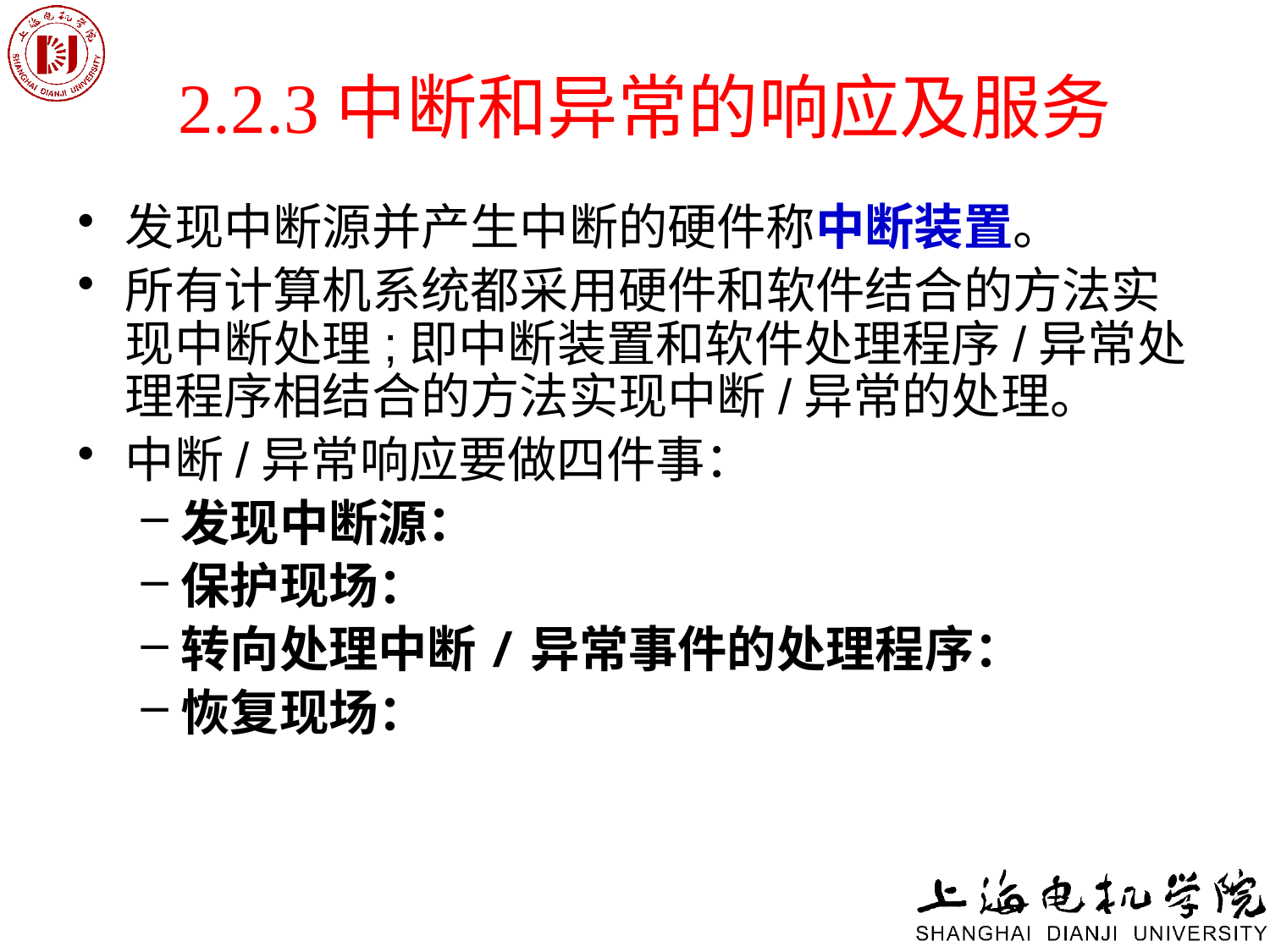

# 2.2.3中断和异常的响应及服务
发现中断源并产生中断的硬件称中断装置。
所有计算机系统都采用硬件和软件结合的方法实现中断处理;即中断装置和软件处理程序/异常处理程序相结合的方法实现中断/异常的处理。
中断/异常响应要做四件事：
发现中断源：
保护现场：
转向处理中断/异常事件的处理程序：
恢复现场：